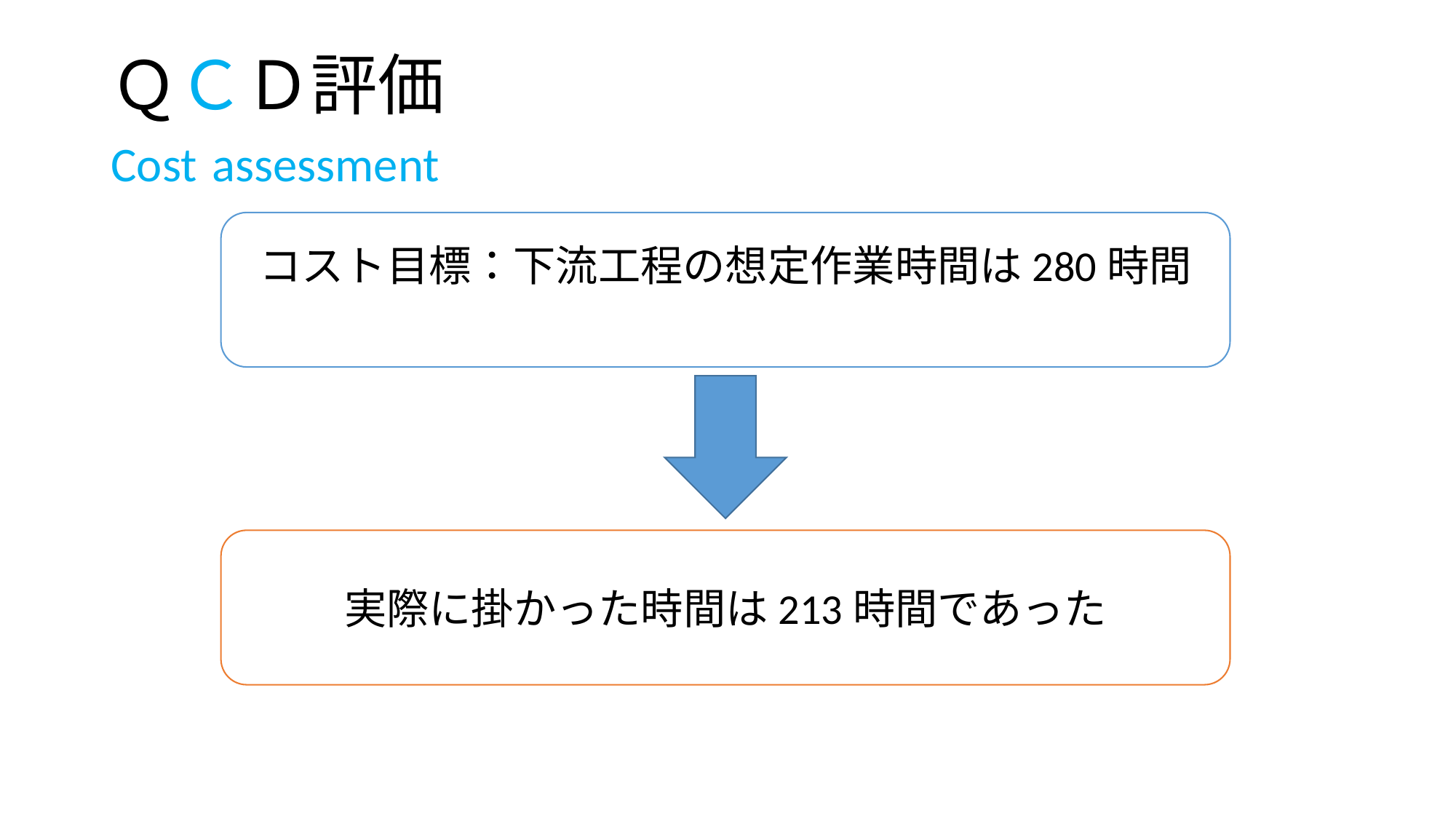

# ＱＣＤ評価 Cost assessment
コスト目標：下流工程の想定作業時間は280時間

実際に掛かった時間は213時間であった